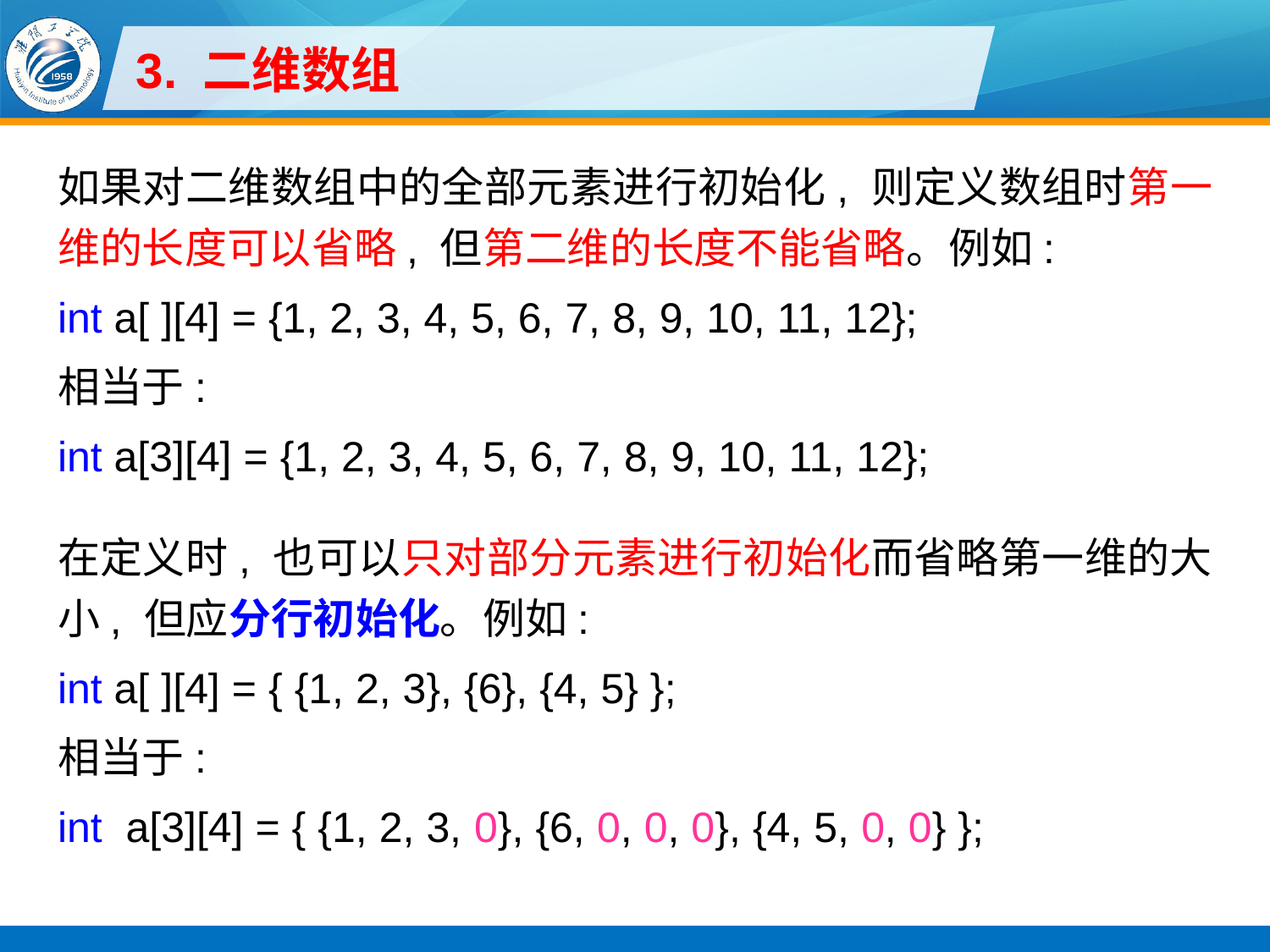

# 3. 二维数组
如果对二维数组中的全部元素进行初始化, 则定义数组时第一维的长度可以省略, 但第二维的长度不能省略。例如:
int a[ ][4] = {1, 2, 3, 4, 5, 6, 7, 8, 9, 10, 11, 12};
相当于:
int a[3][4] = {1, 2, 3, 4, 5, 6, 7, 8, 9, 10, 11, 12};
在定义时, 也可以只对部分元素进行初始化而省略第一维的大小, 但应分行初始化。例如:
int a[ ][4] = { {1, 2, 3}, {6}, {4, 5} };
相当于:
int  a[3][4] = { {1, 2, 3, 0}, {6, 0, 0, 0}, {4, 5, 0, 0} };